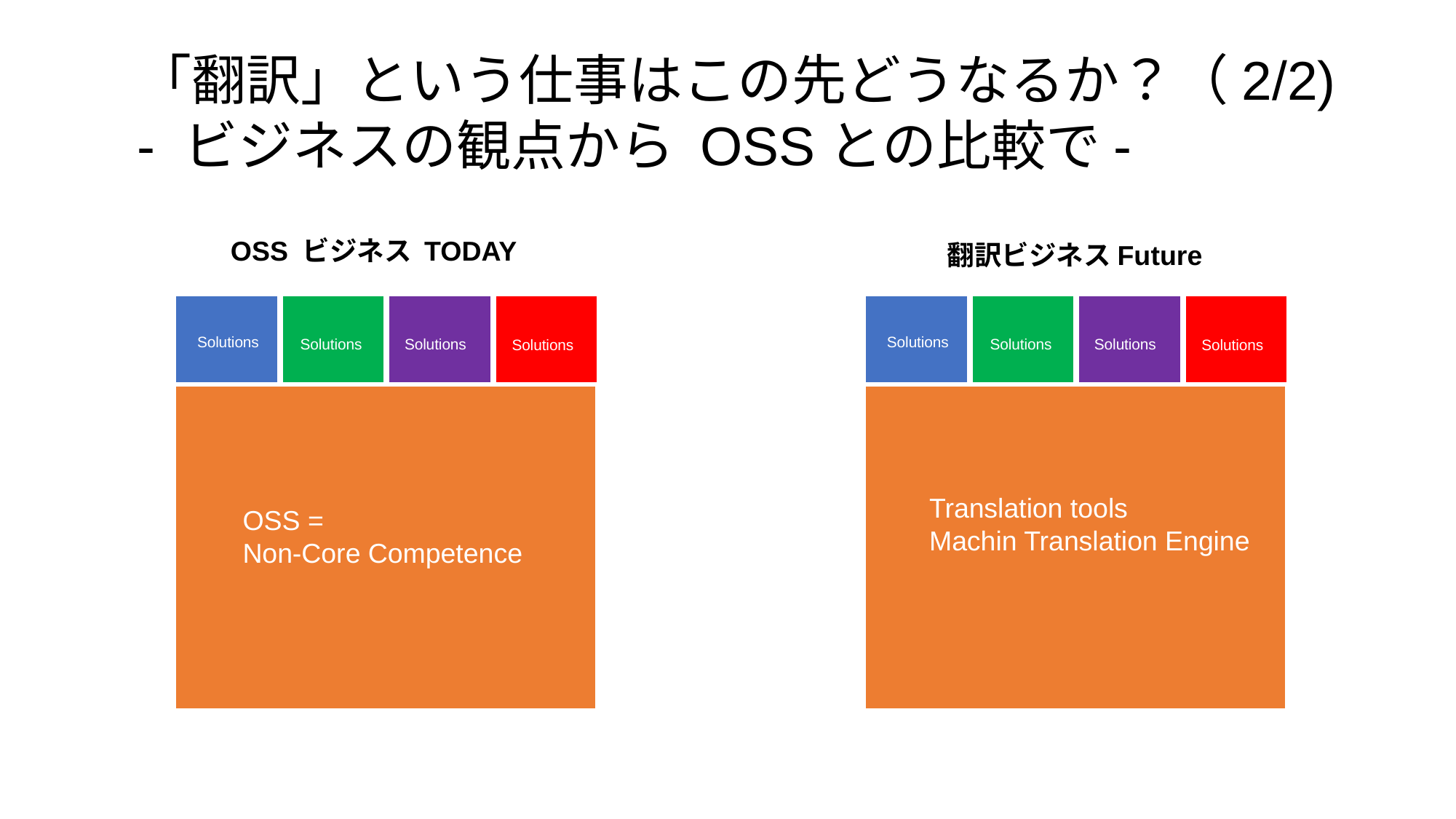

# 「翻訳」という仕事はこの先どうなるか？（2/2) - ビジネスの観点から OSSとの比較で-
OSS ビジネス TODAY
 翻訳ビジネスFuture

Solutions
Solutions
Solutions
Solutions
Solutions
Solutions
Solutions
Solutions

Translation tools
Machin Translation Engine
OSS =
Non-Core Competence